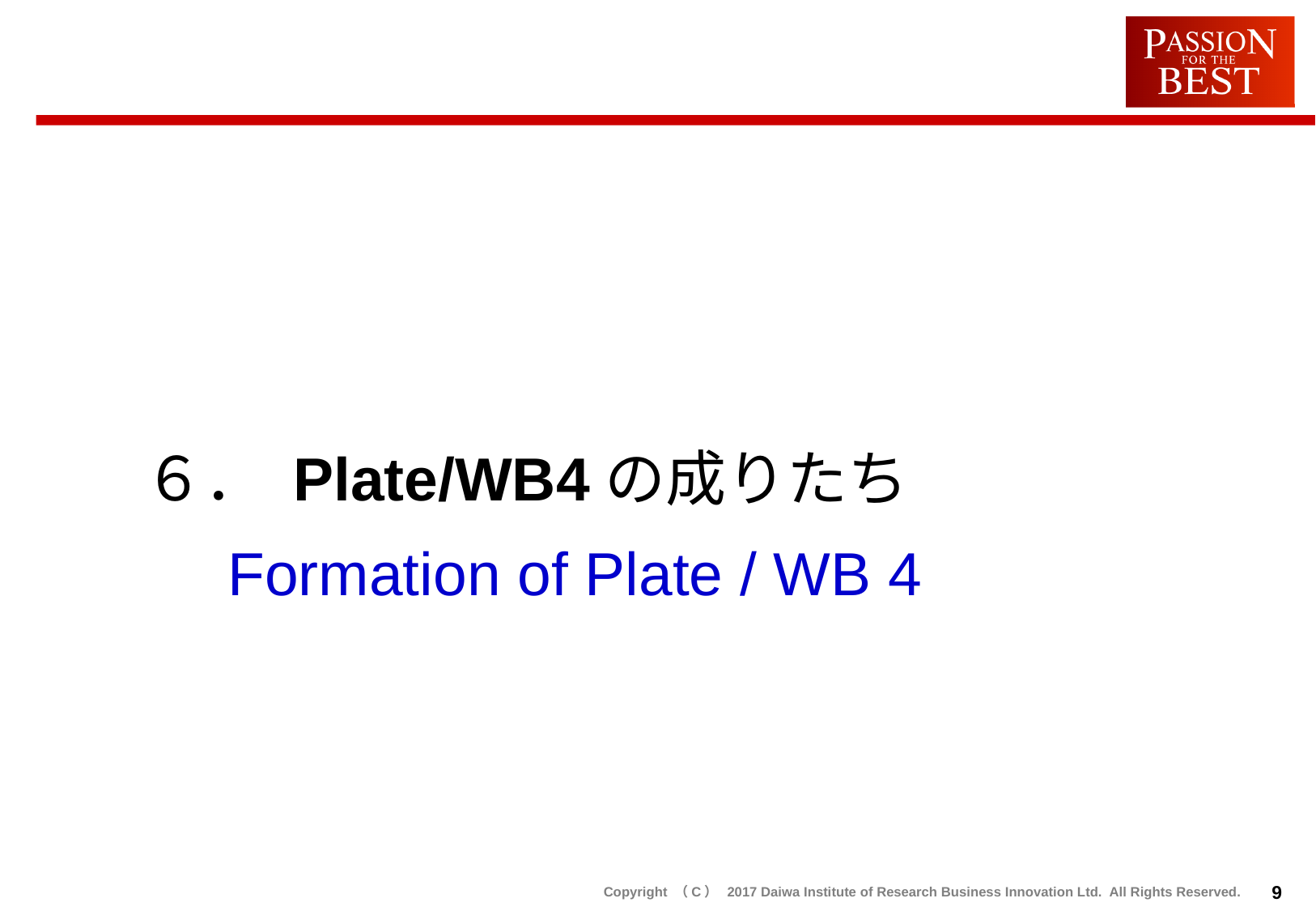

６． Plate/WB4の成りたち
     Formation of Plate / WB 4